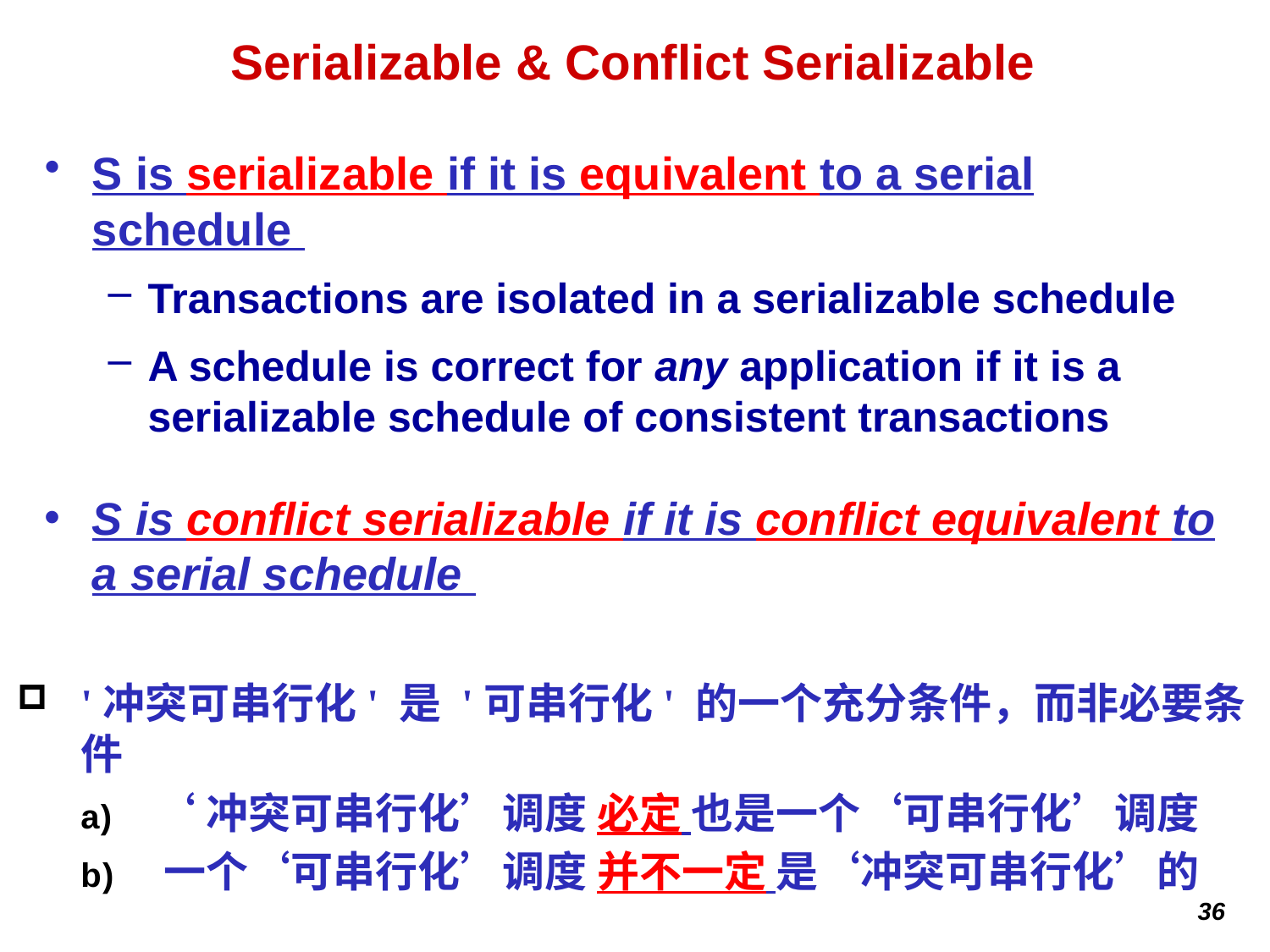

# Serializable & Conflict Serializable
S is serializable if it is equivalent to a serial schedule
Transactions are isolated in a serializable schedule
A schedule is correct for any application if it is a serializable schedule of consistent transactions
S is conflict serializable if it is conflict equivalent to a serial schedule
'冲突可串行化' 是 '可串行化' 的一个充分条件，而非必要条件
 ‘冲突可串行化’调度 必定 也是一个‘可串行化’调度
 一个‘可串行化’调度 并不一定 是‘冲突可串行化’的
36